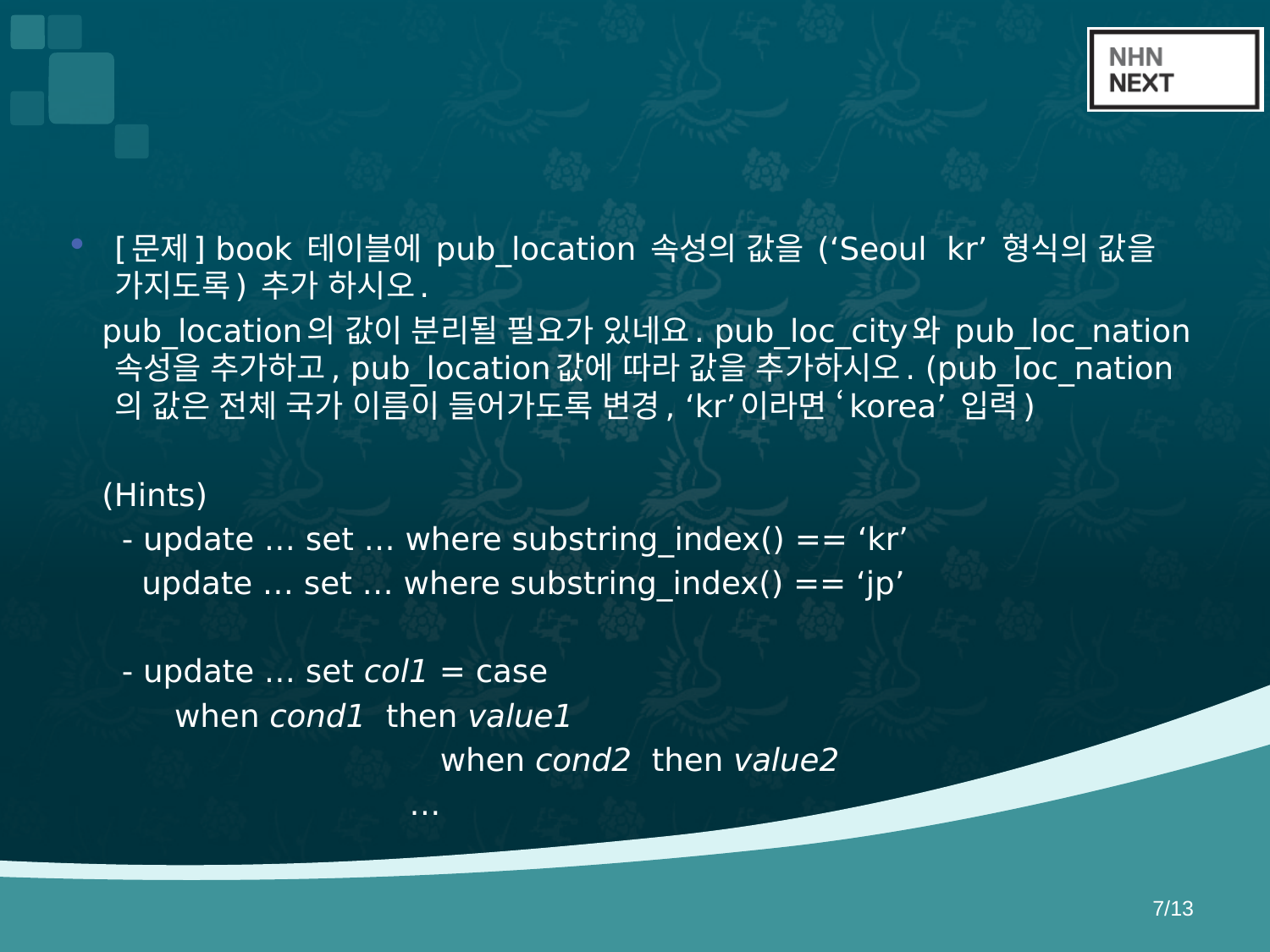

#
[문제] book 테이블에 pub_location 속성의 값을 (‘Seoul  kr’ 형식의 값을 가지도록) 추가 하시오.
   pub_location의 값이 분리될 필요가 있네요. pub_loc_city와 pub_loc_nation 속성을 추가하고, pub_location값에 따라 값을 추가하시오. (pub_loc_nation의 값은 전체 국가 이름이 들어가도록 변경, ‘kr’이라면 ‘korea’ 입력)

   (Hints)
     - update … set … where substring_index() == ‘kr’
       update … set … where substring_index() == ‘jp’

     - update … set col1 = case
				      when cond1  then value1
                                     when cond2  then value2
                                  …

7/13